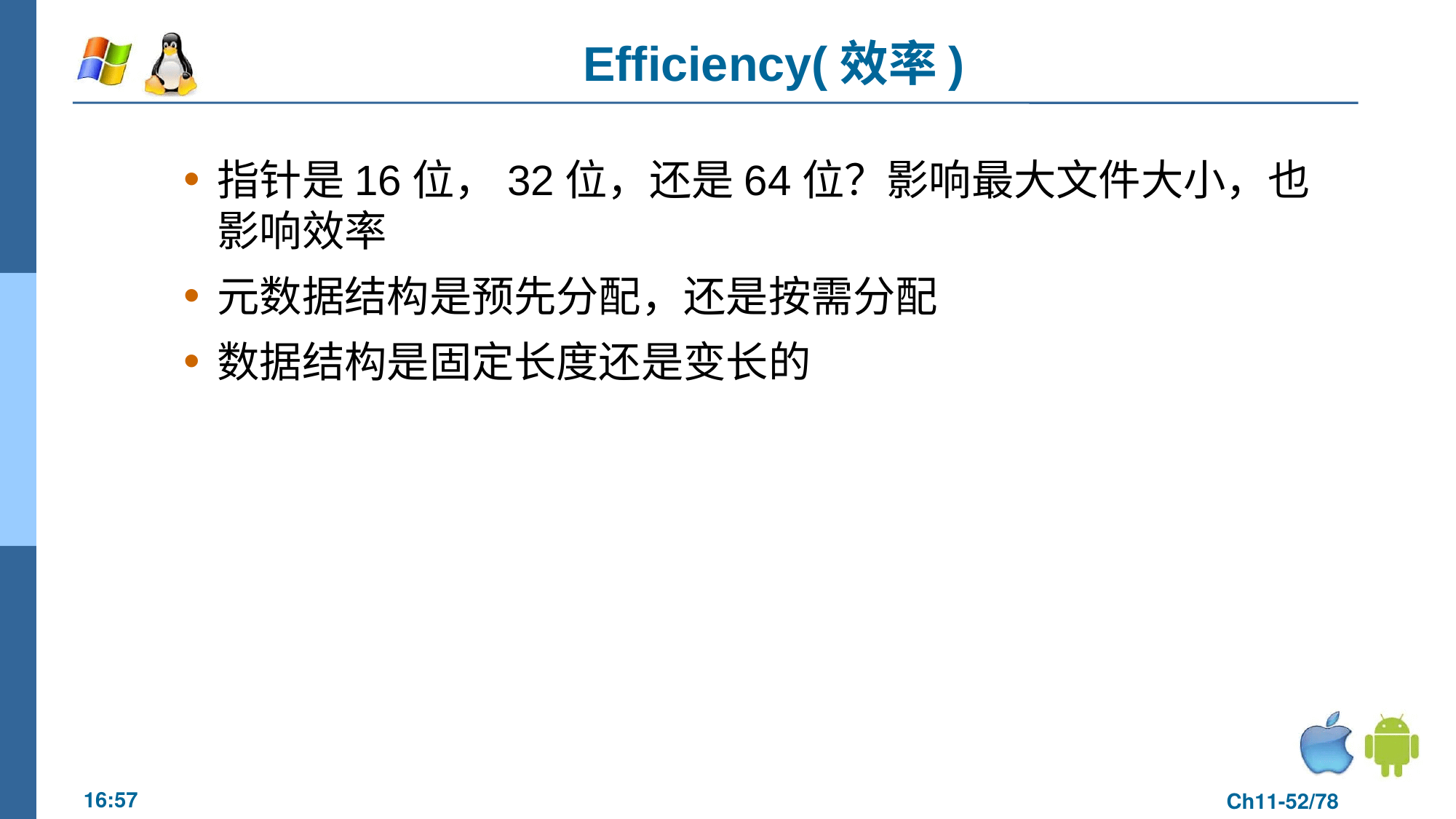

# Efficiency(效率)
指针是16位，32位，还是64位？影响最大文件大小，也影响效率
元数据结构是预先分配，还是按需分配
数据结构是固定长度还是变长的